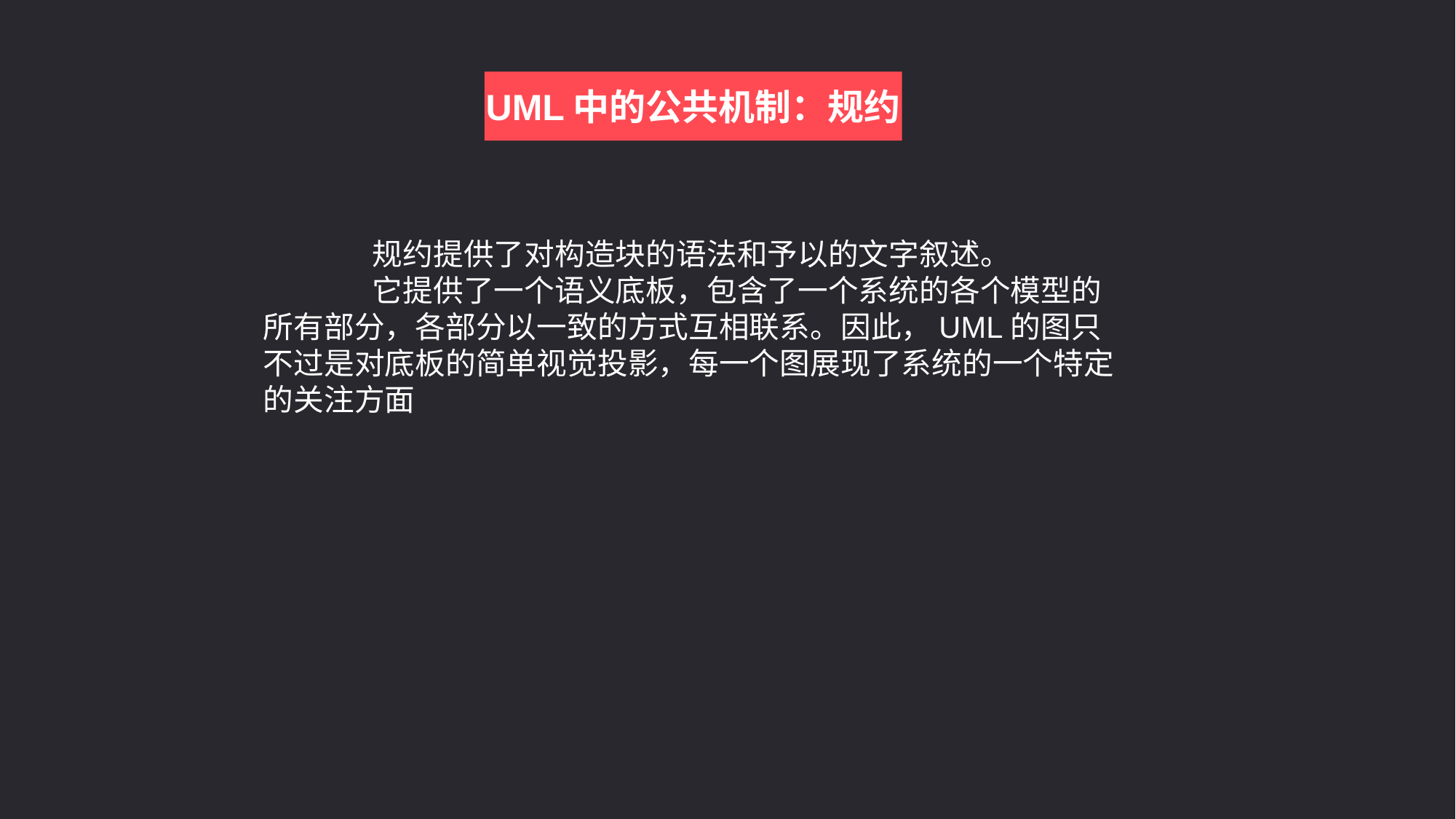

UML中的公共机制：规约
	规约提供了对构造块的语法和予以的文字叙述。
	它提供了一个语义底板，包含了一个系统的各个模型的所有部分，各部分以一致的方式互相联系。因此，UML的图只不过是对底板的简单视觉投影，每一个图展现了系统的一个特定的关注方面